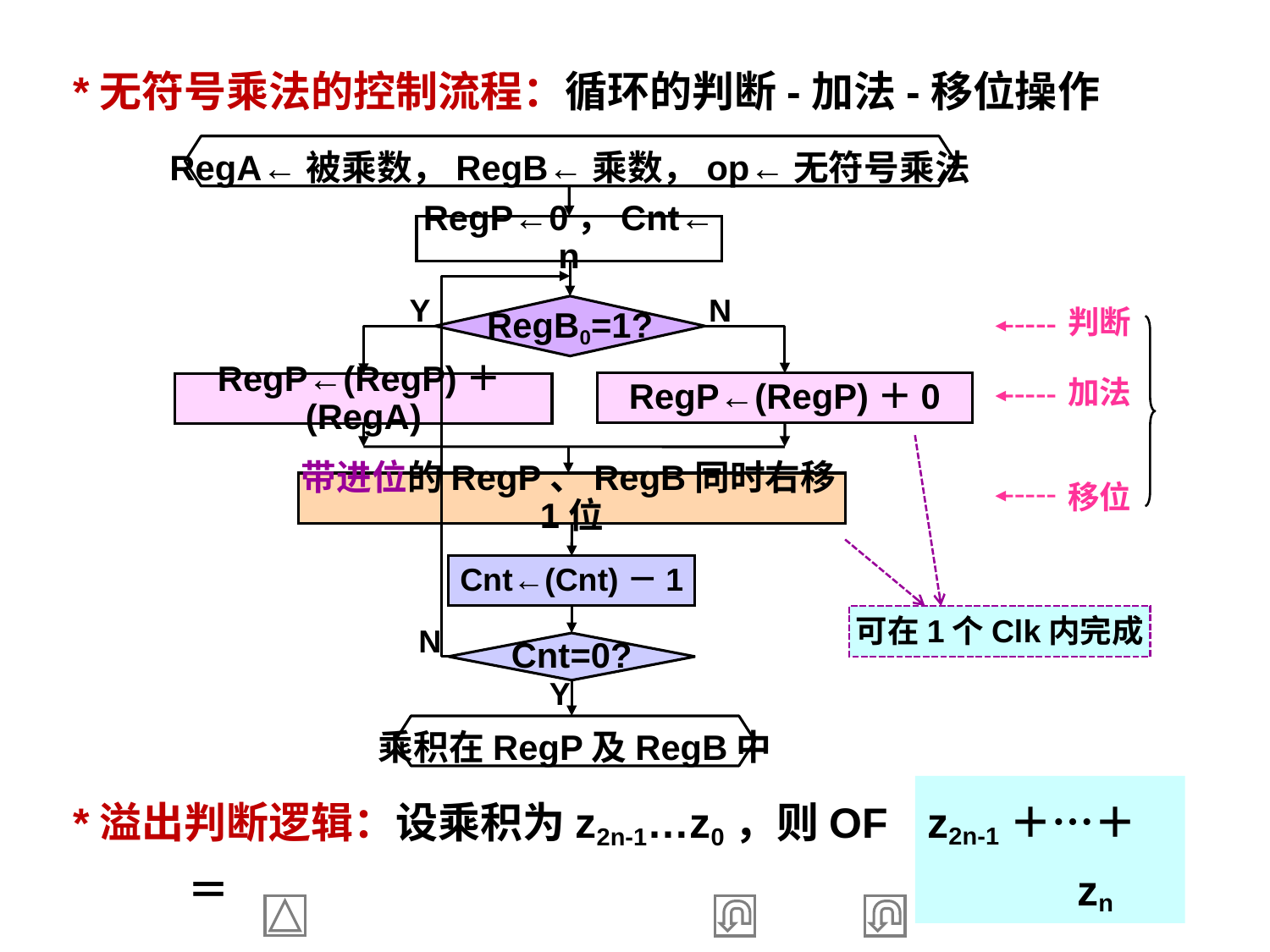

*无符号乘法的控制流程：循环的判断-加法-移位操作
RegA←被乘数，RegB←乘数，op←无符号乘法
RegP←0，Cnt←n
Y
RegB0=1?
N
RegP←(RegP)＋0
RegP←(RegP)＋(RegA)

带进位的RegP、RegB同时右移1位
Cnt←(Cnt)－1
N
Cnt=0?
Y
乘积在RegP及RegB中
判断

加法

移位

可在1个Clk内完成
   *溢出判断逻辑：设乘积为z2n-1…z0，则OF＝
z2n-1＋…＋zn
82